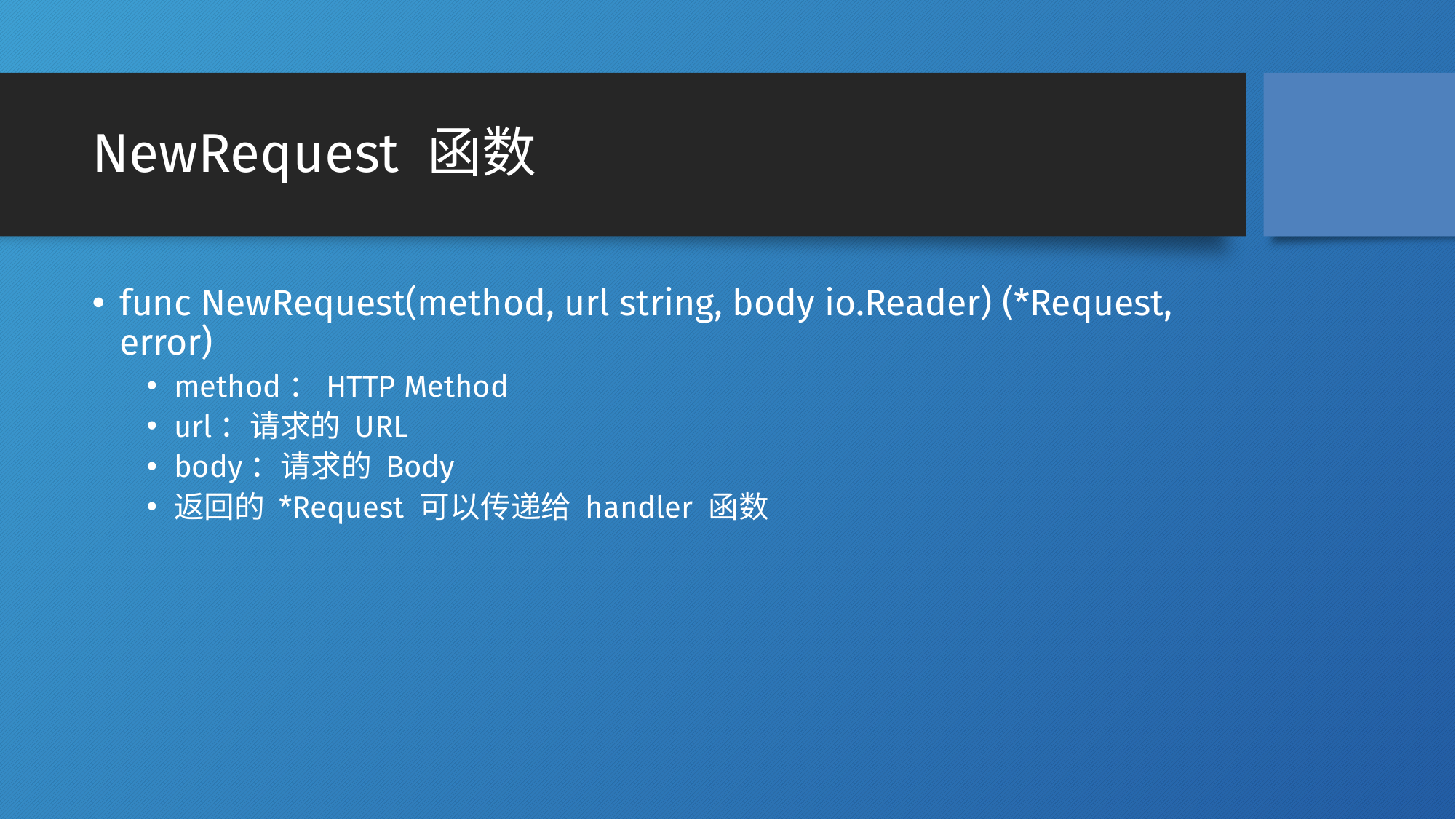

# NewRequest 函数
func NewRequest(method, url string, body io.Reader) (*Request, error)
method：HTTP Method
url：请求的 URL
body：请求的 Body
返回的 *Request 可以传递给 handler 函数